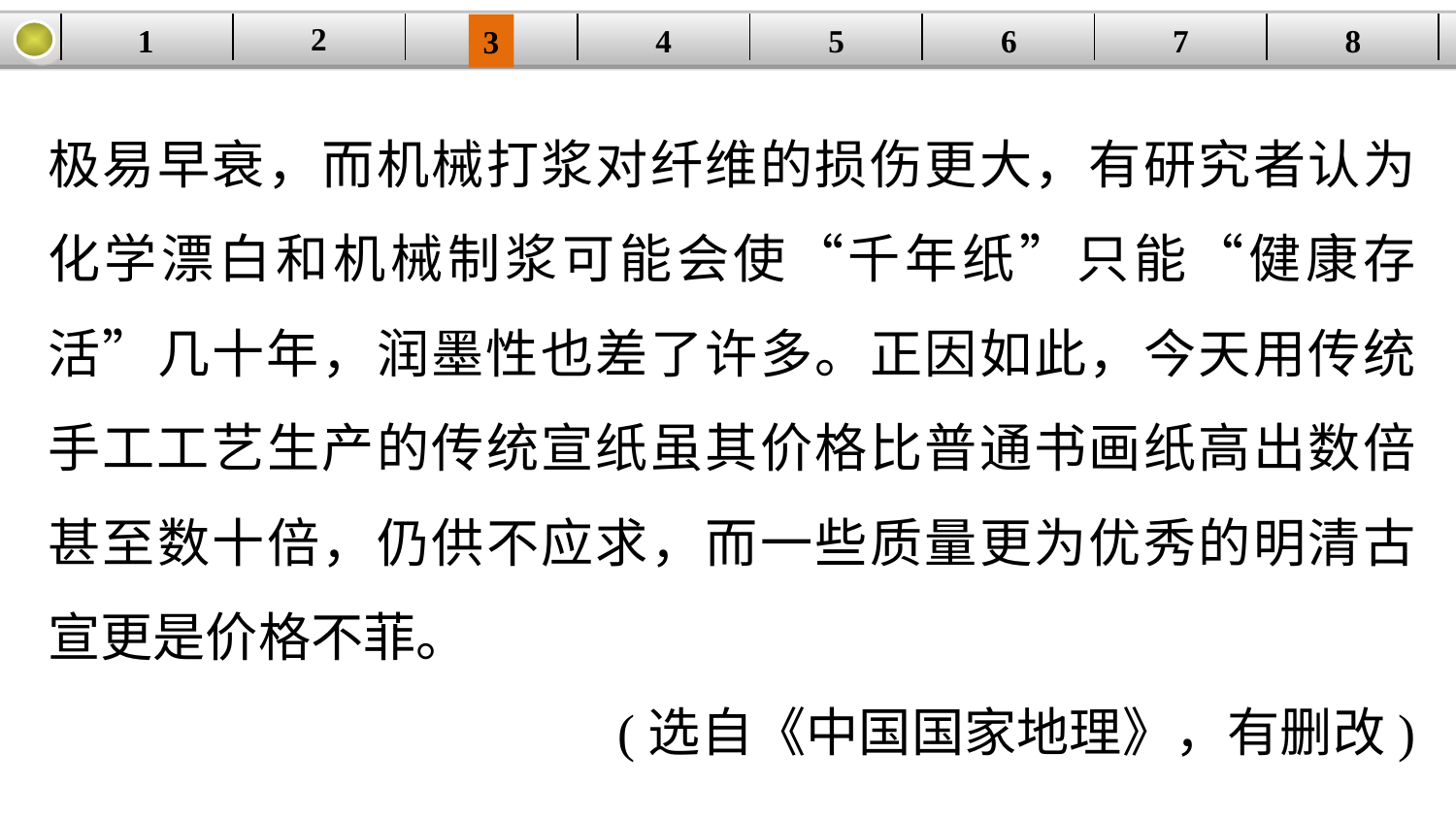

2
1
8
7
6
|  |  |  |  |  |  |  |  |
| --- | --- | --- | --- | --- | --- | --- | --- |
5
4
3

极易早衰，而机械打浆对纤维的损伤更大，有研究者认为化学漂白和机械制浆可能会使“千年纸”只能“健康存活”几十年，润墨性也差了许多。正因如此，今天用传统手工工艺生产的传统宣纸虽其价格比普通书画纸高出数倍甚至数十倍，仍供不应求，而一些质量更为优秀的明清古宣更是价格不菲。
(选自《中国国家地理》，有删改)